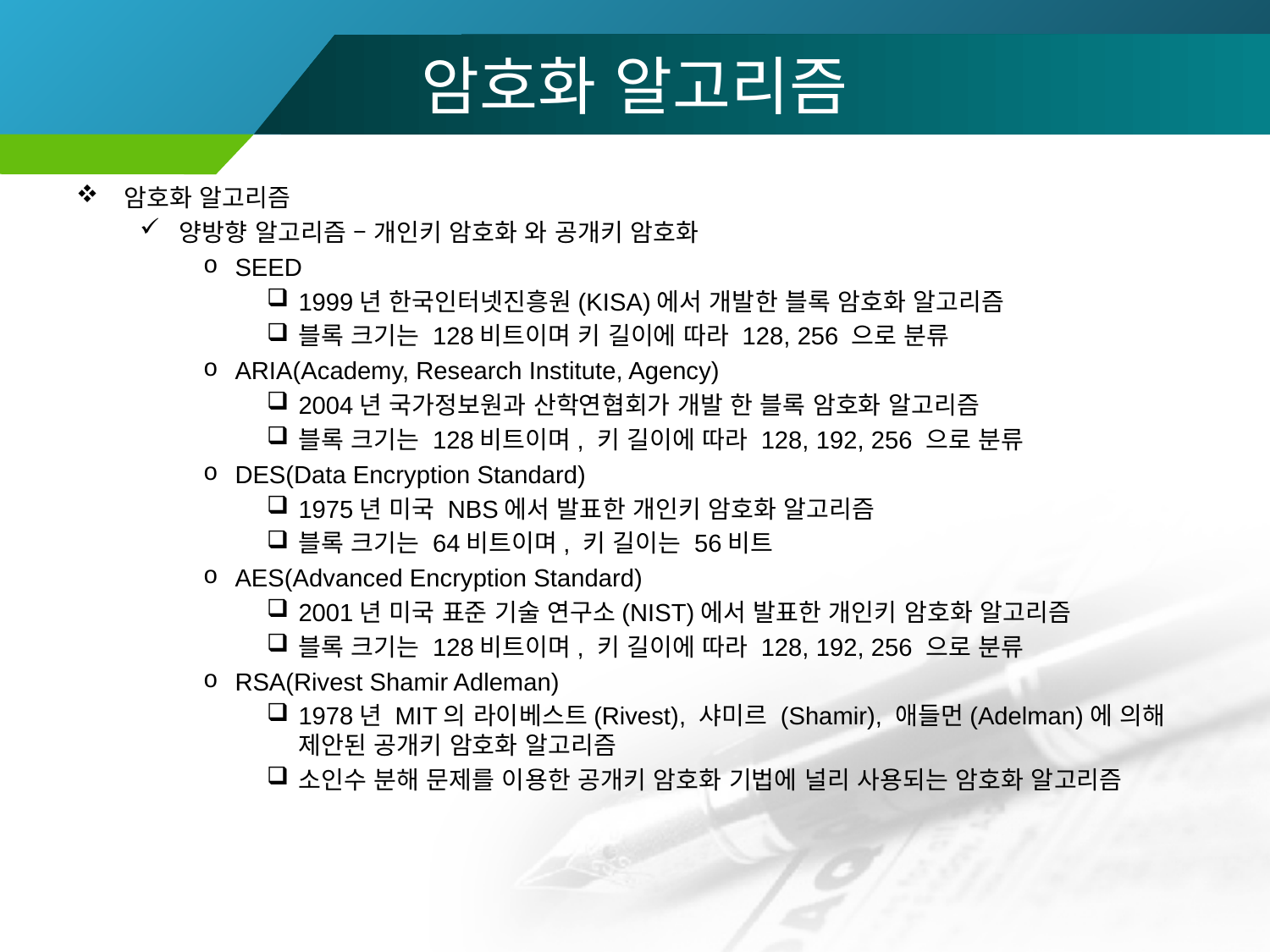

# 암호화 알고리즘
암호화 알고리즘
양방향 알고리즘 – 개인키 암호화 와 공개키 암호화
SEED
1999년 한국인터넷진흥원(KISA)에서 개발한 블록 암호화 알고리즘
블록 크기는 128비트이며 키 길이에 따라 128, 256 으로 분류
ARIA(Academy, Research Institute, Agency)
2004년 국가정보원과 산학연협회가 개발 한 블록 암호화 알고리즘
블록 크기는 128비트이며, 키 길이에 따라 128, 192, 256 으로 분류
DES(Data Encryption Standard)
1975년 미국 NBS에서 발표한 개인키 암호화 알고리즘
블록 크기는 64비트이며, 키 길이는 56비트
AES(Advanced Encryption Standard)
2001년 미국 표준 기술 연구소(NIST)에서 발표한 개인키 암호화 알고리즘
블록 크기는 128비트이며, 키 길이에 따라 128, 192, 256 으로 분류
RSA(Rivest Shamir Adleman)
1978년 MIT의 라이베스트(Rivest), 샤미르 (Shamir), 애들먼(Adelman)에 의해 제안된 공개키 암호화 알고리즘
소인수 분해 문제를 이용한 공개키 암호화 기법에 널리 사용되는 암호화 알고리즘